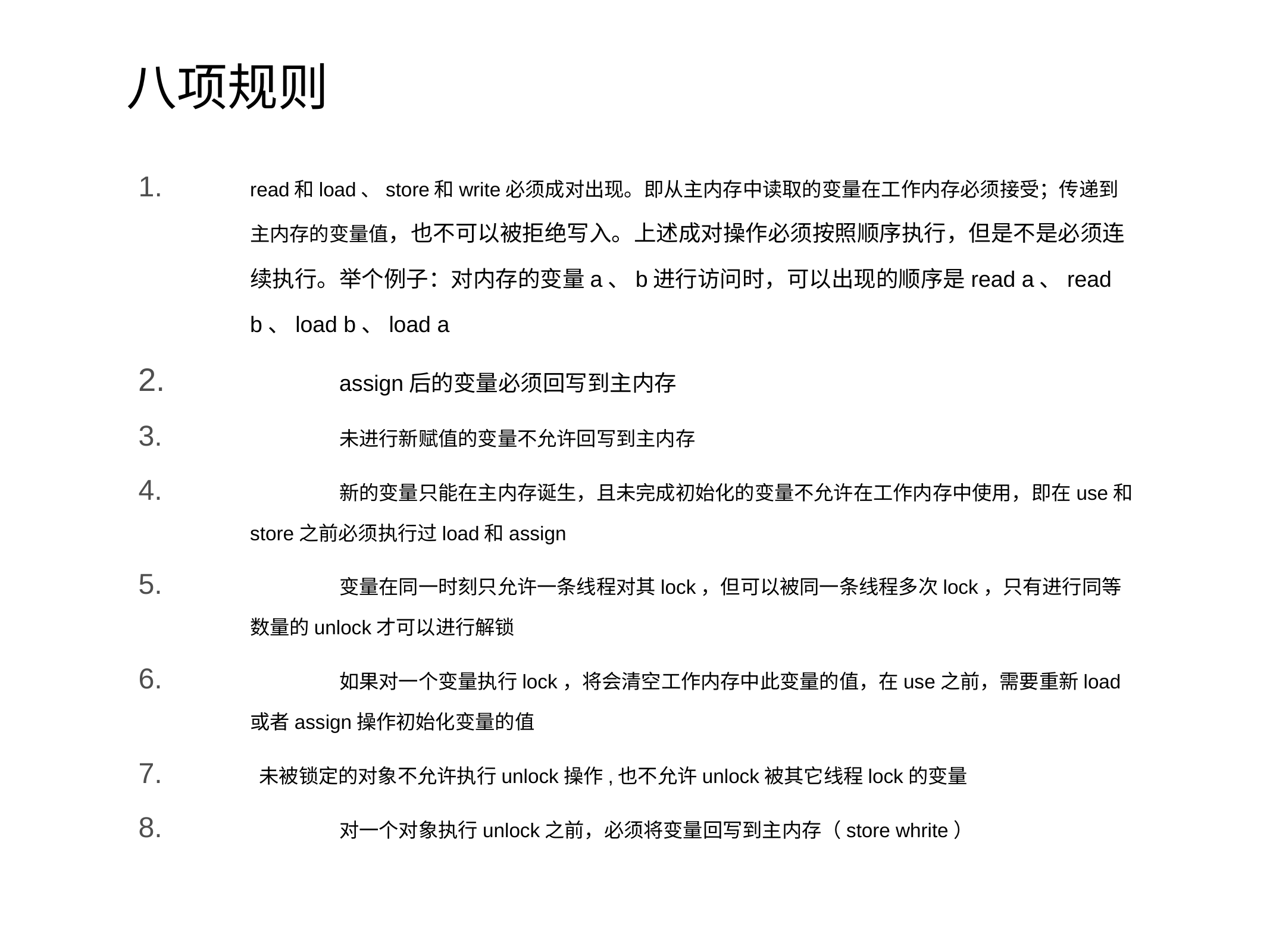

# 八项规则

read和load、store和write必须成对出现。即从主内存中读取的变量在工作内存必须接受；传递到主内存的变量值，也不可以被拒绝写入。上述成对操作必须按照顺序执行，但是不是必须连续执行。举个例子：对内存的变量a、b进行访问时，可以出现的顺序是read a、read b、load b、load a
	assign后的变量必须回写到主内存
	未进行新赋值的变量不允许回写到主内存
	新的变量只能在主内存诞生，且未完成初始化的变量不允许在工作内存中使用，即在use和store之前必须执行过load和assign
	变量在同一时刻只允许一条线程对其lock，但可以被同一条线程多次lock，只有进行同等数量的unlock才可以进行解锁
	如果对一个变量执行lock，将会清空工作内存中此变量的值，在use之前，需要重新load或者assign操作初始化变量的值
 未被锁定的对象不允许执行unlock操作,也不允许unlock被其它线程lock的变量
	对一个对象执行unlock之前，必须将变量回写到主内存（store whrite）